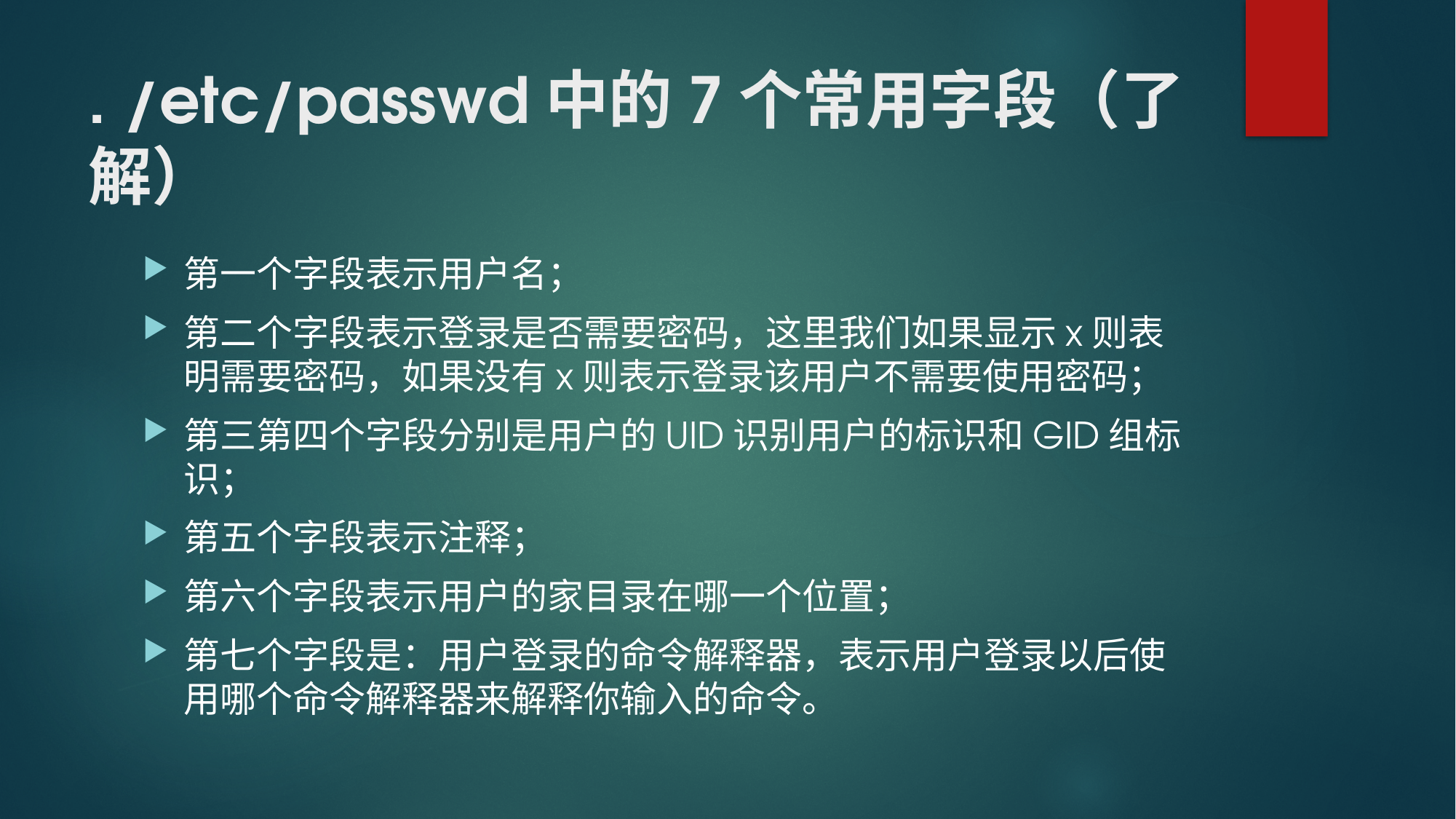

# . /etc/passwd中的7个常用字段（了解）
第一个字段表示用户名；
第二个字段表示登录是否需要密码，这里我们如果显示x则表明需要密码，如果没有x则表示登录该用户不需要使用密码；
第三第四个字段分别是用户的UID识别用户的标识和GID组标识；
第五个字段表示注释；
第六个字段表示用户的家目录在哪一个位置；
第七个字段是：用户登录的命令解释器，表示用户登录以后使用哪个命令解释器来解释你输入的命令。